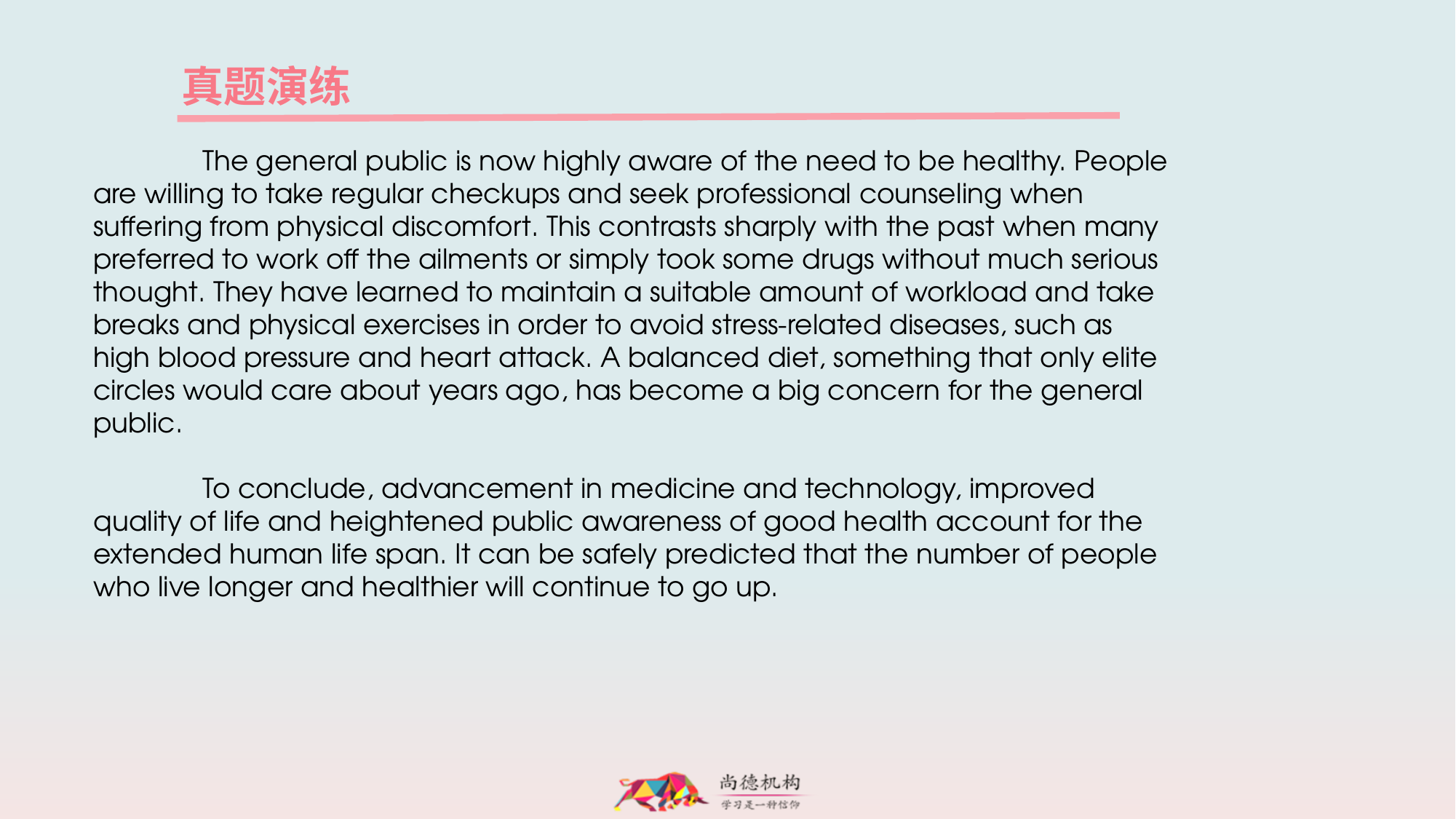

真题演练
	The general public is now highly aware of the need to be healthy. People are willing to take regular checkups and seek professional counseling when suffering from physical discomfort. This contrasts sharply with the past when many preferred to work off the ailments or simply took some drugs without much serious thought. They have learned to maintain a suitable amount of workload and take breaks and physical exercises in order to avoid stress-related diseases, such as high blood pressure and heart attack. A balanced diet, something that only elite circles would care about years ago, has become a big concern for the general public.

	To conclude, advancement in medicine and technology, improved quality of life and heightened public awareness of good health account for the extended human life span. It can be safely predicted that the number of people who live longer and healthier will continue to go up.